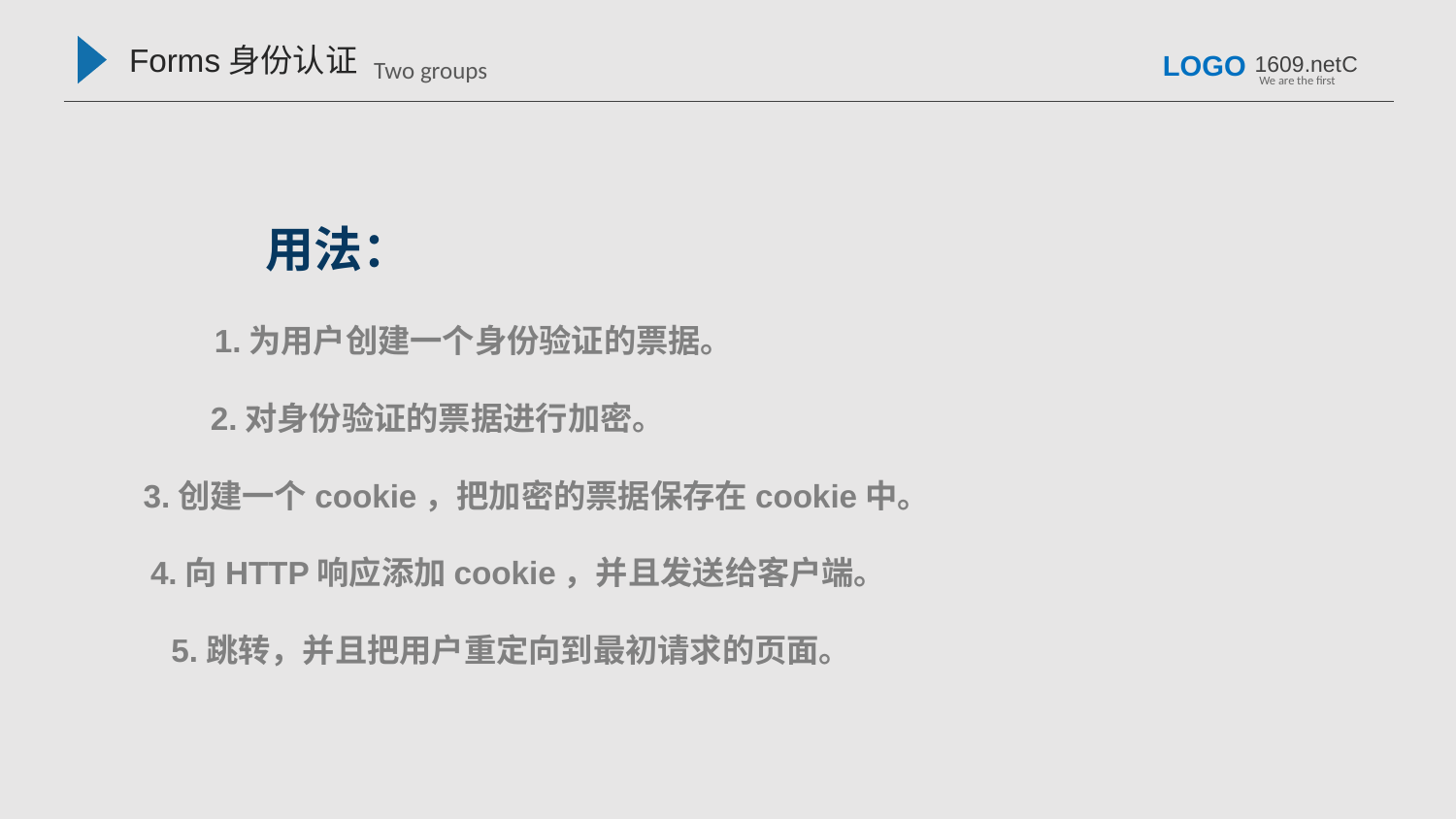

Forms身份认证
Two groups
LOGO
1609.netC
We are the first

用法：

               1.为用户创建一个身份验证的票据。

           2.对身份验证的票据进行加密。

                             3.创建一个cookie，把加密的票据保存在cookie中。

                         4.向HTTP响应添加cookie，并且发送给客户端。

                         5.跳转，并且把用户重定向到最初请求的页面。